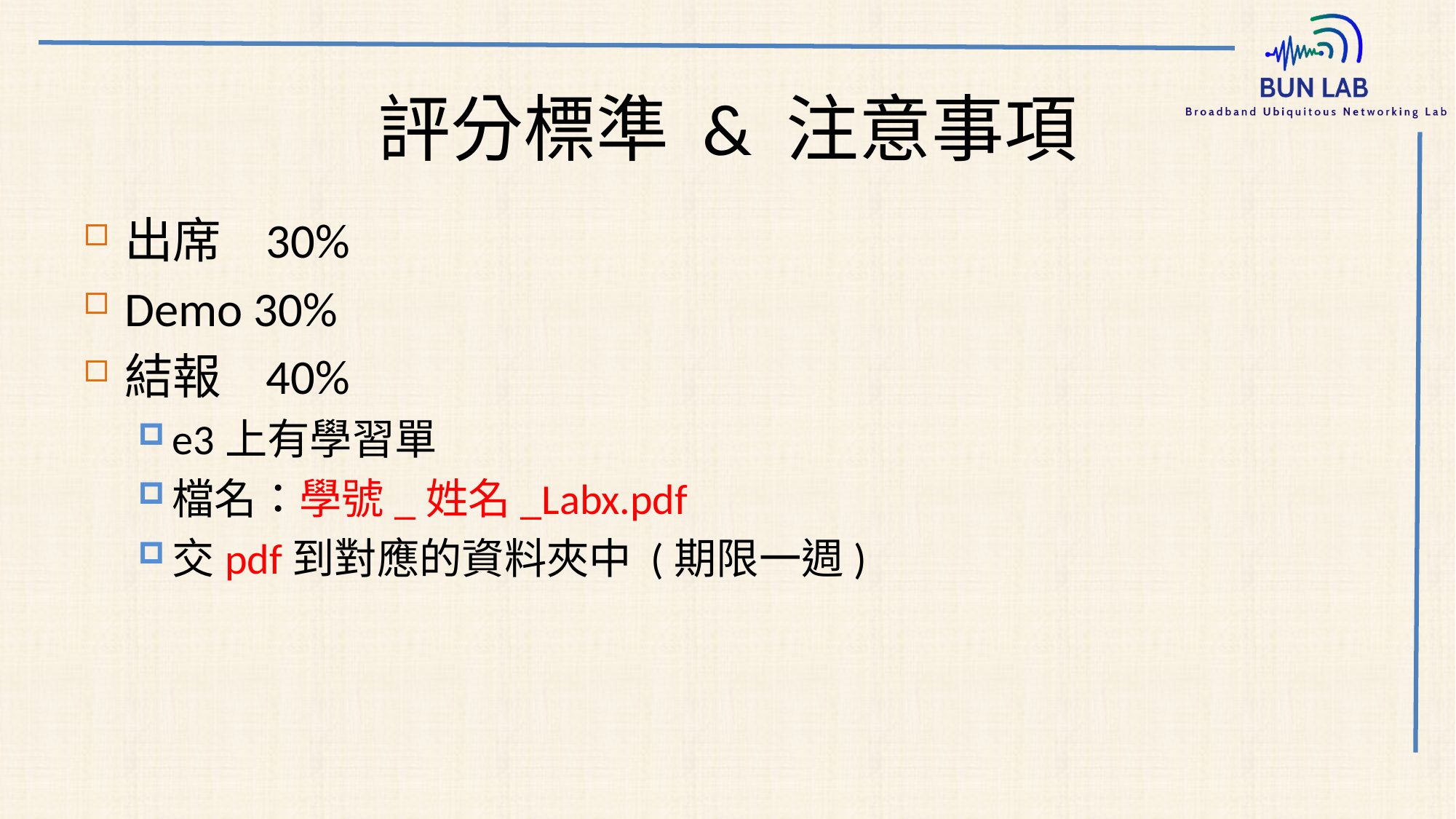

# 評分標準 & 注意事項
出席   30%
Demo 30%
結報   40%
e3上有學習單
檔名：學號_姓名_Labx.pdf
交pdf到對應的資料夾中 (期限一週)